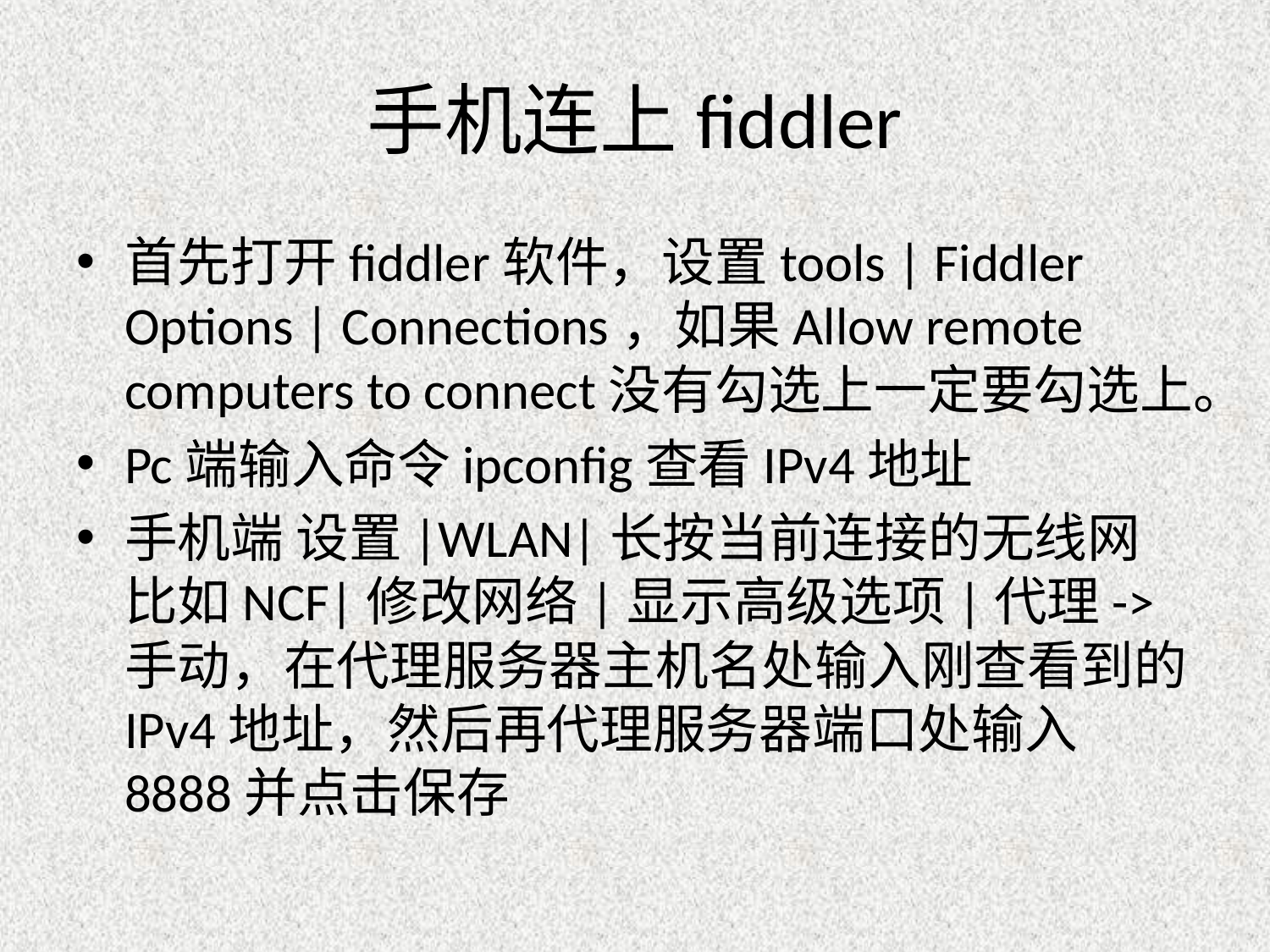

# 手机连上fiddler
首先打开fiddler软件，设置tools | Fiddler Options | Connections，如果Allow remote computers to connect没有勾选上一定要勾选上。
Pc端输入命令ipconfig查看IPv4地址
手机端 设置|WLAN|长按当前连接的无线网比如NCF|修改网络|显示高级选项|代理->手动，在代理服务器主机名处输入刚查看到的IPv4地址，然后再代理服务器端口处输入8888并点击保存